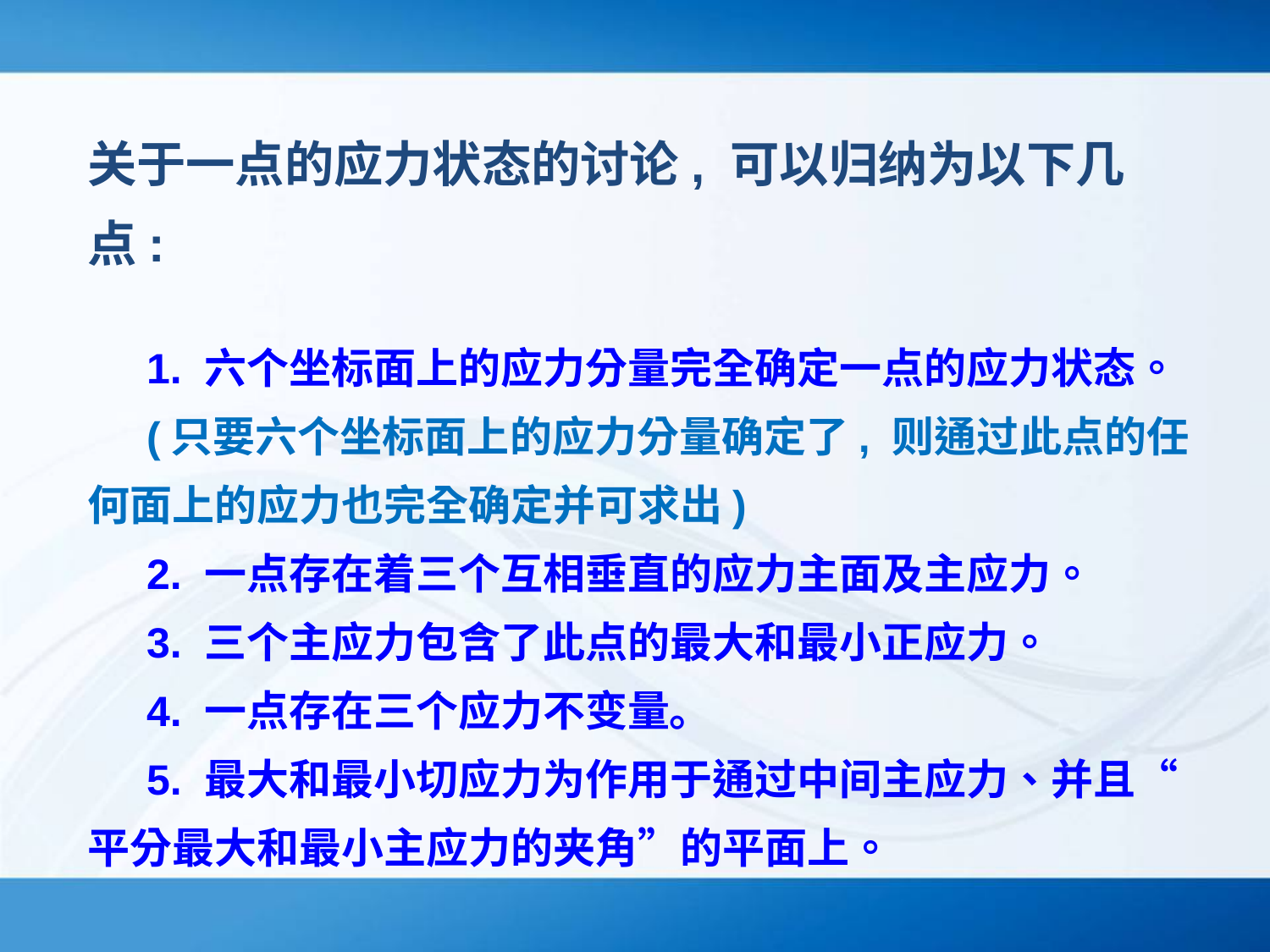

关于一点的应力状态的讨论, 可以归纳为以下几点:

     1. 六个坐标面上的应力分量完全确定一点的应力状态。
     (只要六个坐标面上的应力分量确定了, 则通过此点的任何面上的应力也完全确定并可求出)
     2. 一点存在着三个互相垂直的应力主面及主应力。
     3. 三个主应力包含了此点的最大和最小正应力。
     4. 一点存在三个应力不变量。
     5. 最大和最小切应力为作用于通过中间主应力、并且“平分最大和最小主应力的夹角”的平面上。